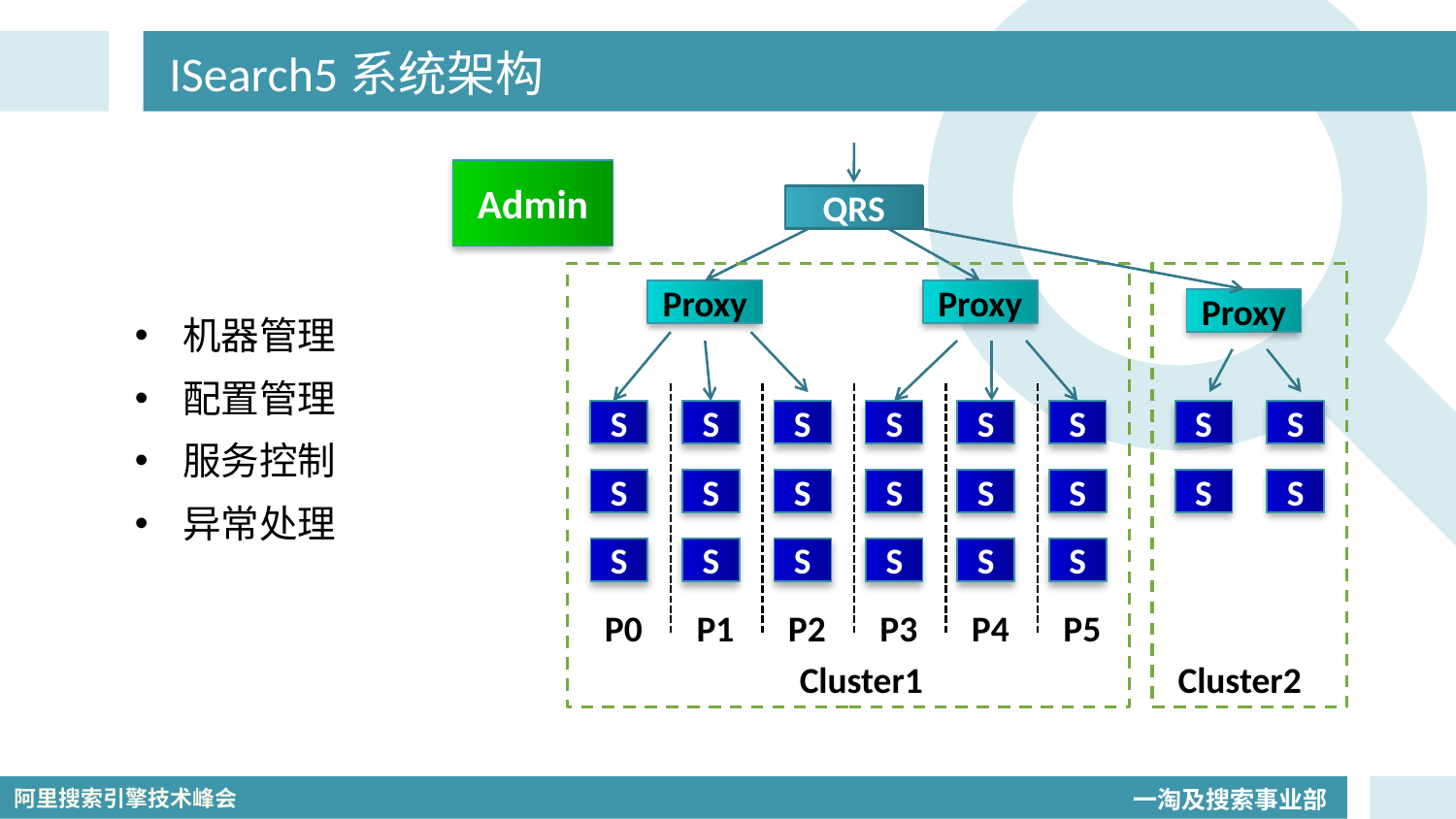

# ISearch5系统架构
Admin
QRS

Proxy
Proxy
Proxy
机器管理
配置管理
服务控制
异常处理
S
S
S
S
S
S
S
S
S
S
S
S
S
S
S
S
S
S
S
S
S
S
P0
P1
P2
P3
P4
P5
Cluster1
Cluster2